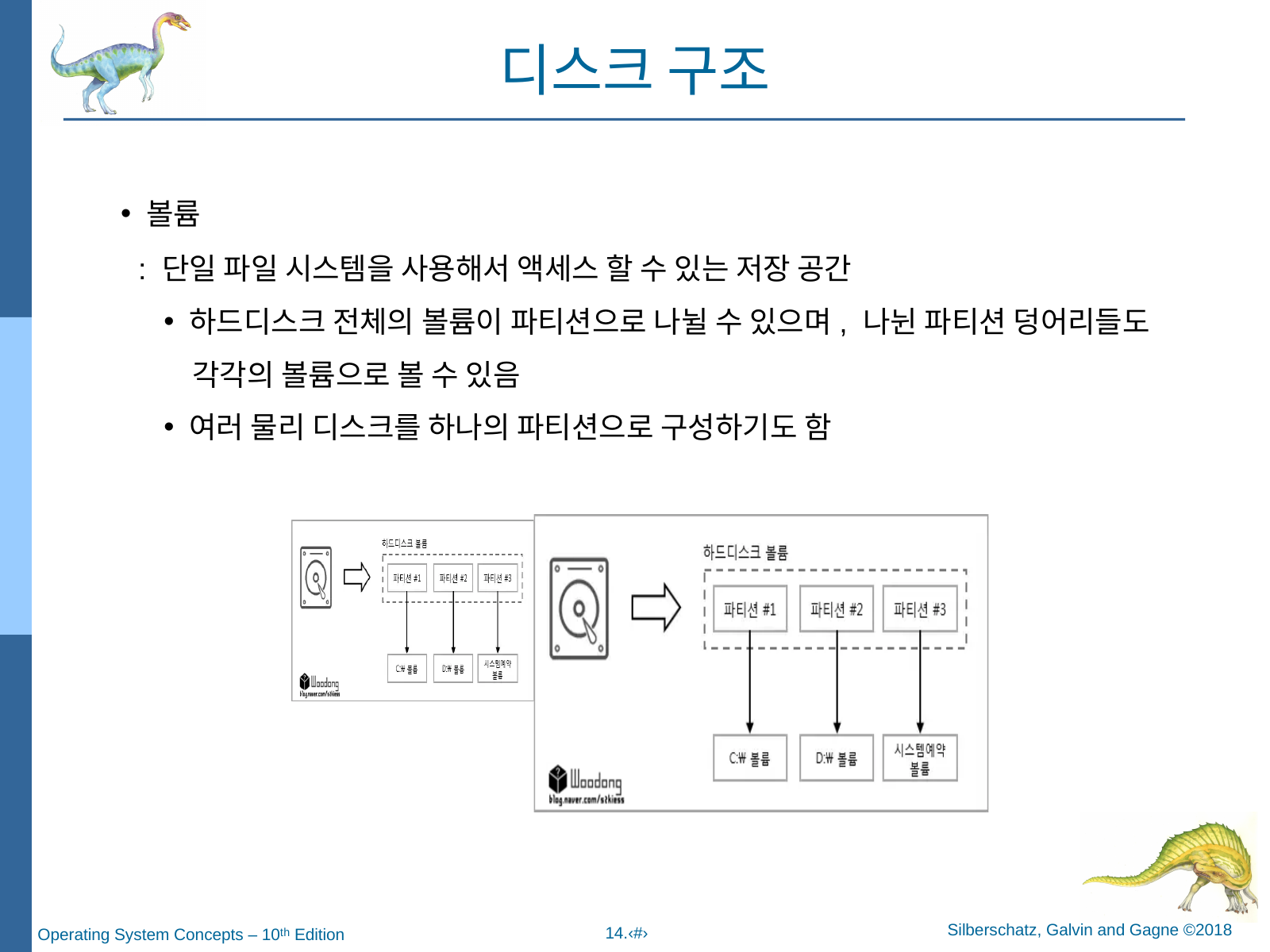

디스크 구조

볼륨
: 단일 파일 시스템을 사용해서 액세스 할 수 있는 저장 공간
하드디스크 전체의 볼륨이 파티션으로 나뉠 수 있으며, 나뉜 파티션 덩어리들도
       각각의 볼륨으로 볼 수 있음
여러 물리 디스크를 하나의 파티션으로 구성하기도 함

Silberschatz, Galvin and Gagne ©2018
14.‹#›
Operating System Concepts – 10ᵗʰ Edition